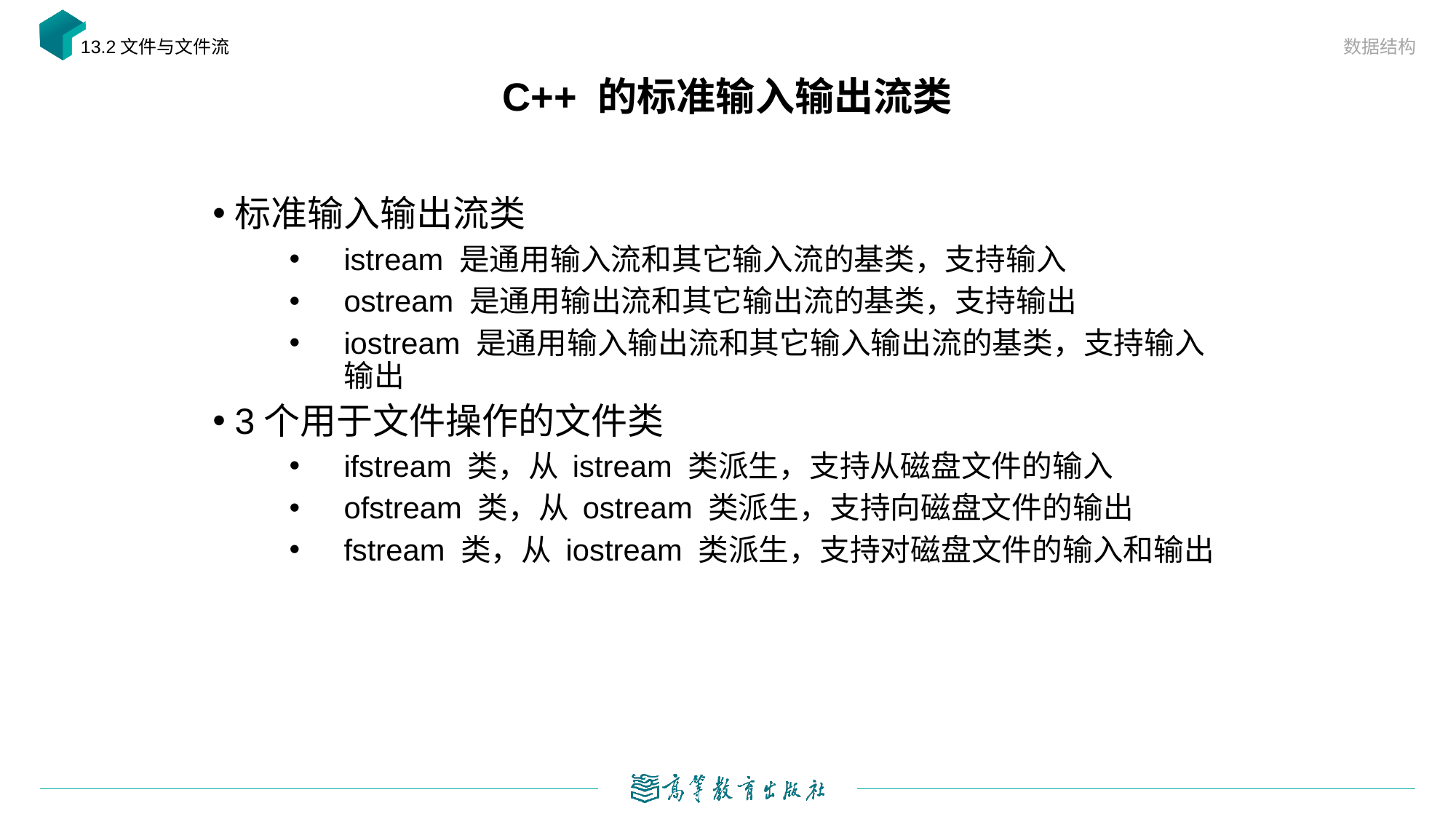

数据结构
13.2文件与文件流
# C++ 的标准输入输出流类

标准输入输出流类
istream 是通用输入流和其它输入流的基类，支持输入
ostream 是通用输出流和其它输出流的基类，支持输出
iostream 是通用输入输出流和其它输入输出流的基类，支持输入输出
3个用于文件操作的文件类
ifstream 类，从 istream 类派生，支持从磁盘文件的输入
ofstream 类，从 ostream 类派生，支持向磁盘文件的输出
fstream 类，从 iostream 类派生，支持对磁盘文件的输入和输出